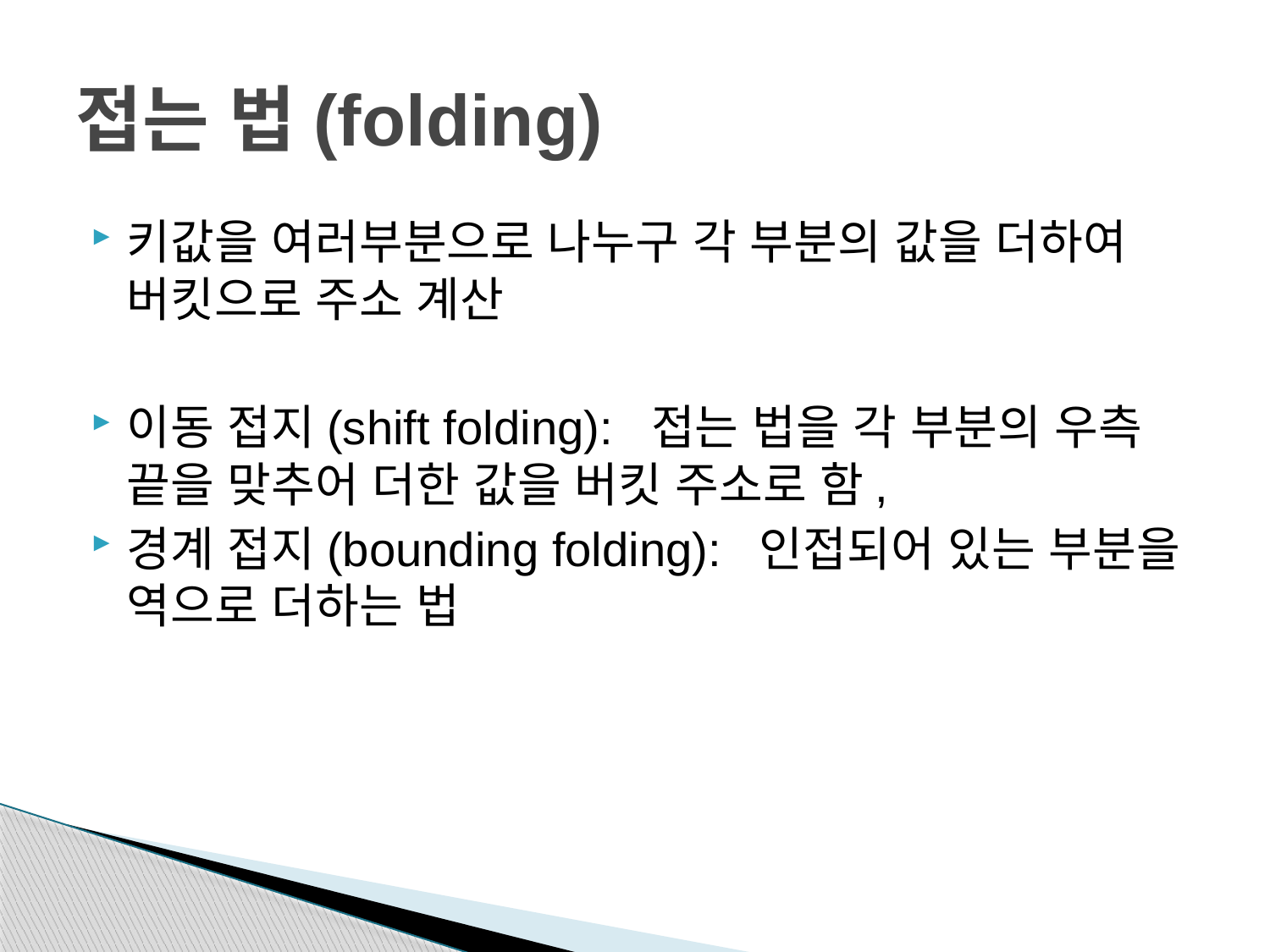

# 접는 법(folding)
키값을 여러부분으로 나누구 각 부분의 값을 더하여 버킷으로 주소 계산

이동 접지(shift folding):  접는 법을 각 부분의 우측 끝을 맞추어 더한 값을 버킷 주소로 함,
경계 접지(bounding folding):  인접되어 있는 부분을 역으로 더하는 법